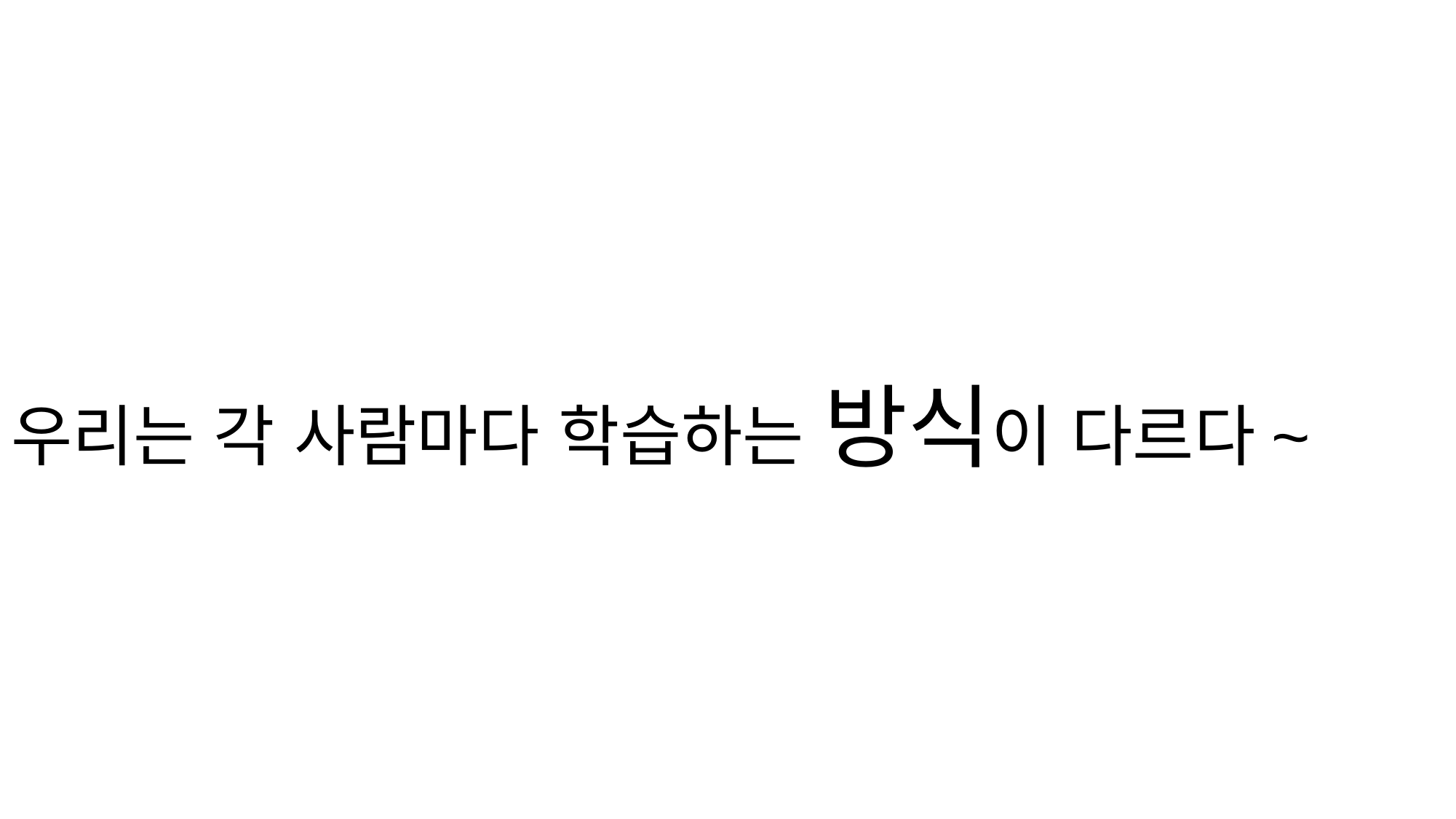

# 우리는 각 사람마다 학습하는 방식이 다르다~